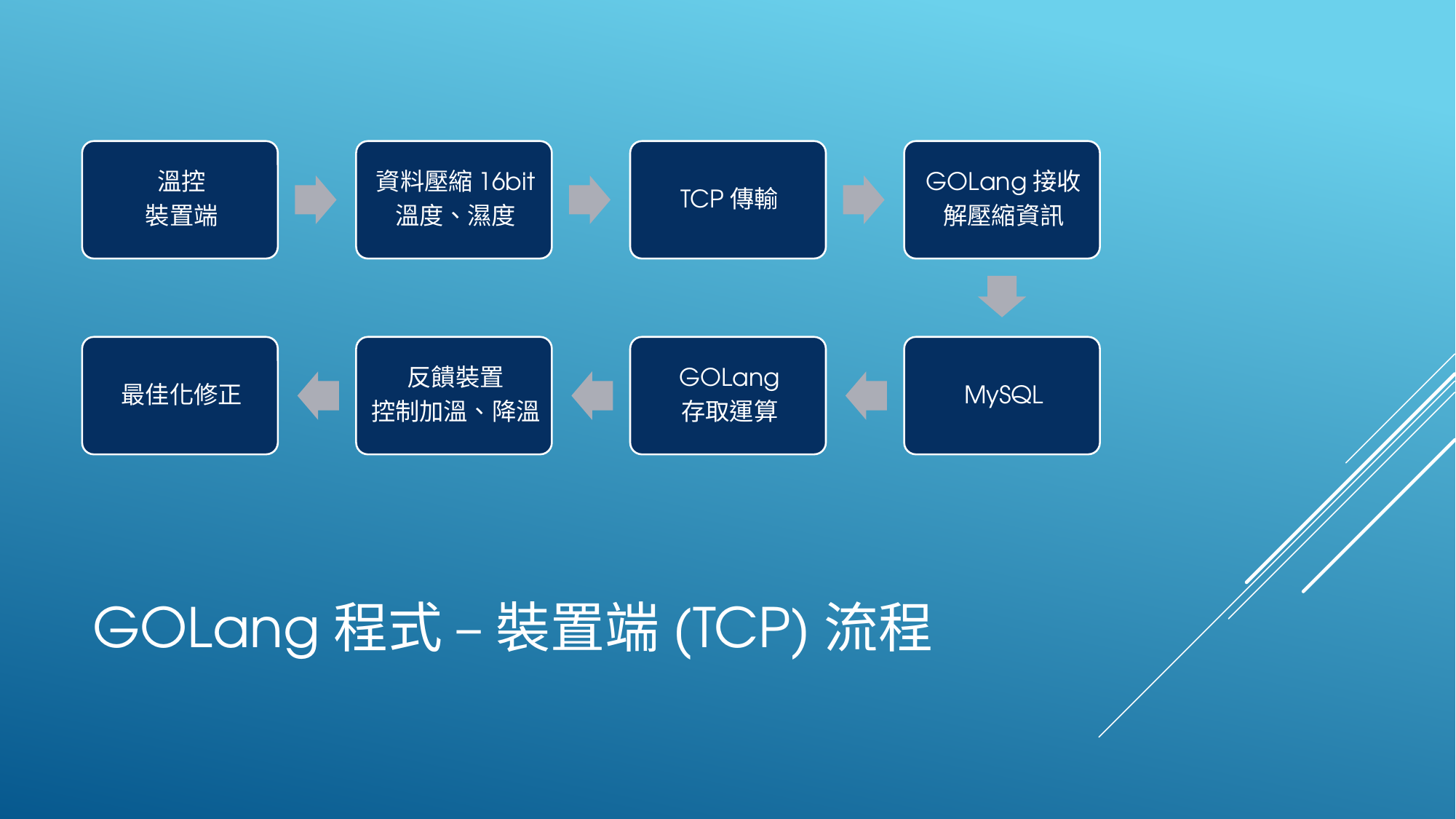

溫控
裝置端

資料壓縮16bit
溫度、濕度

TCP傳輸

GOLang接收
解壓縮資訊

MySQL

GOLang
存取運算

反饋裝置
控制加溫、降溫

最佳化修正
# GOLang程式 – 裝置端(TCP)流程